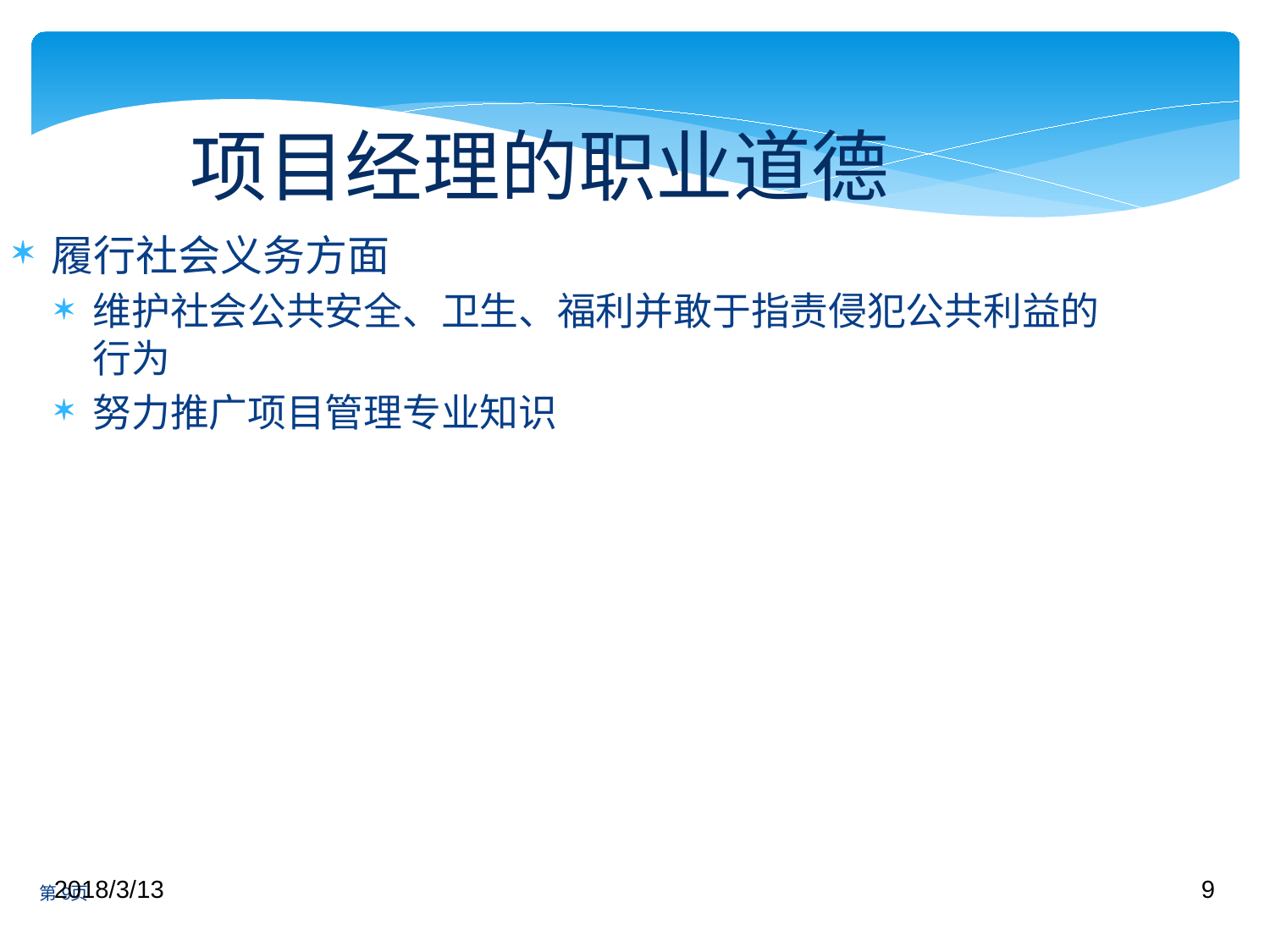

项目经理的职业道德
履行社会义务方面
维护社会公共安全、卫生、福利并敢于指责侵犯公共利益的行为
努力推广项目管理专业知识

2018/3/13
9
第9页